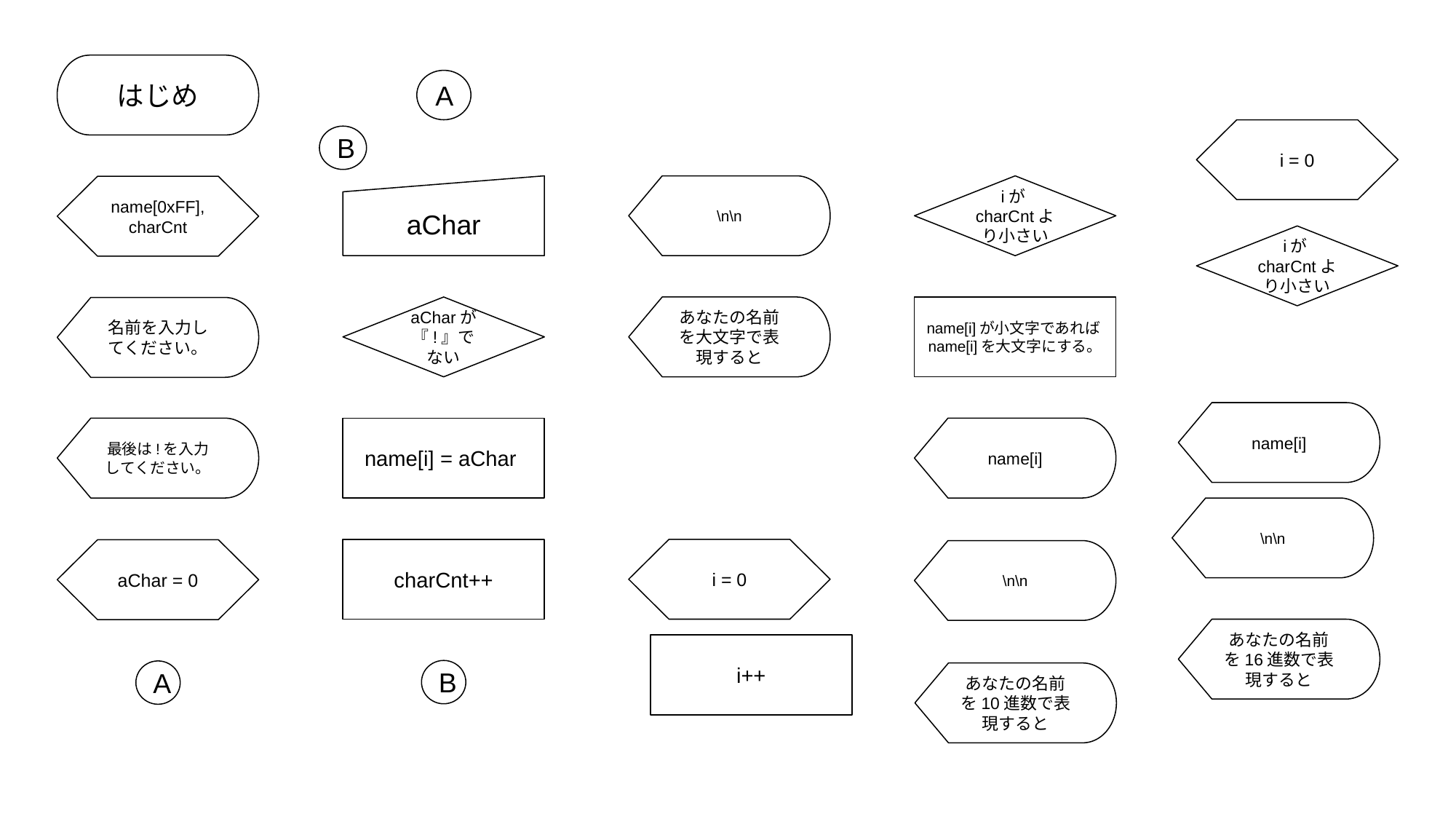

はじめ
A
i = 0
B
aChar
\n\n
iがcharCntより小さい
name[0xFF], charCnt
iがcharCntより小さい
aCharが『!』でない
name[i]が小文字であればname[i]を大文字にする。
あなたの名前を大文字で表現すると
名前を入力してください。
name[i]
name[i]
name[i] = aChar
最後は!を入力してください。
\n\n
charCnt++
i = 0
aChar = 0
\n\n
あなたの名前を16進数で表現すると
i++
B
A
あなたの名前を10進数で表現すると